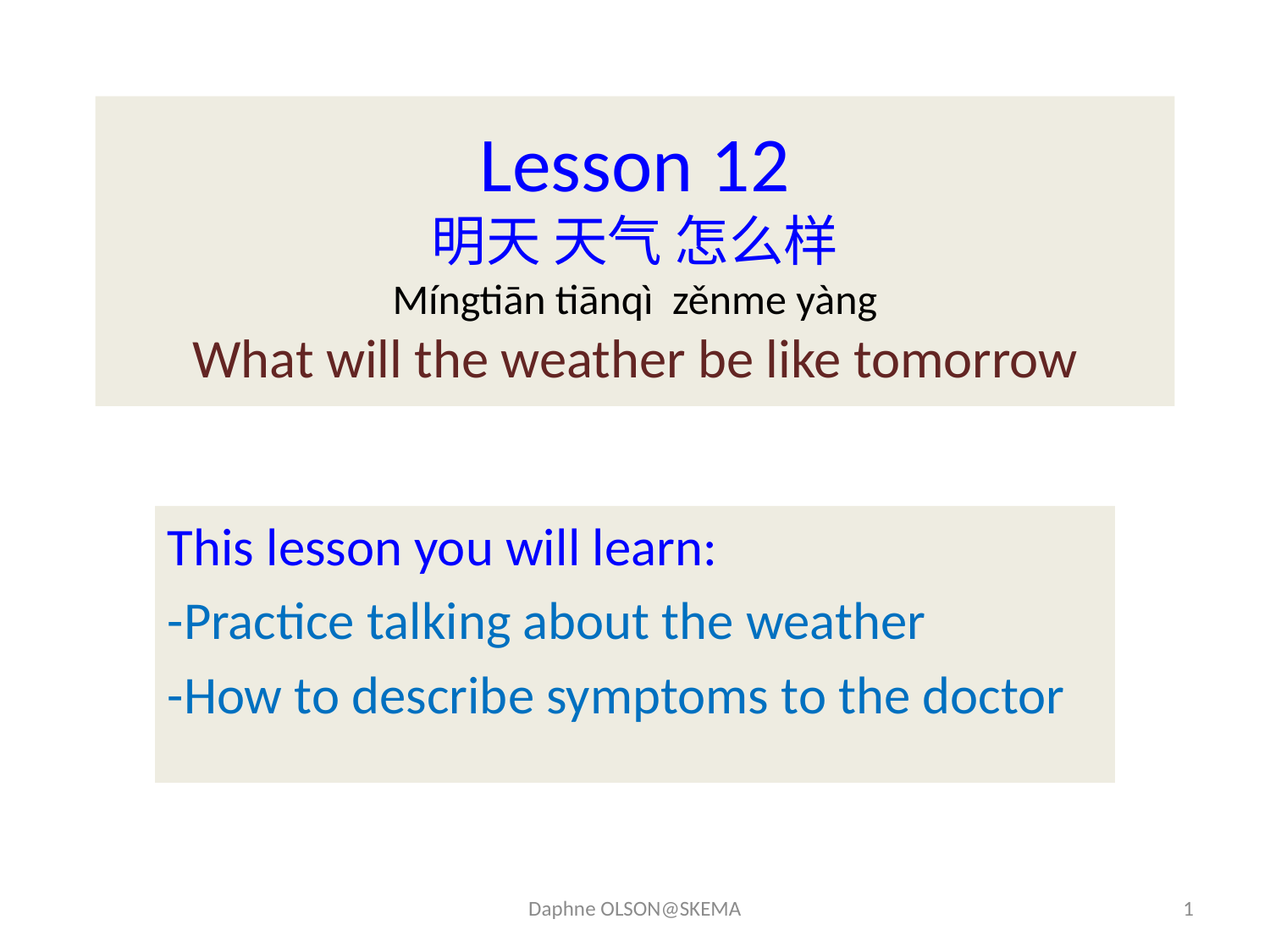

# Lesson 12 明天 天气 怎么样 Míngtiān tiānqì  zěnme yàng What will the weather be like tomorrow
This lesson you will learn:
-Practice talking about the weather
-How to describe symptoms to the doctor

Daphne OLSON@SKEMA
1